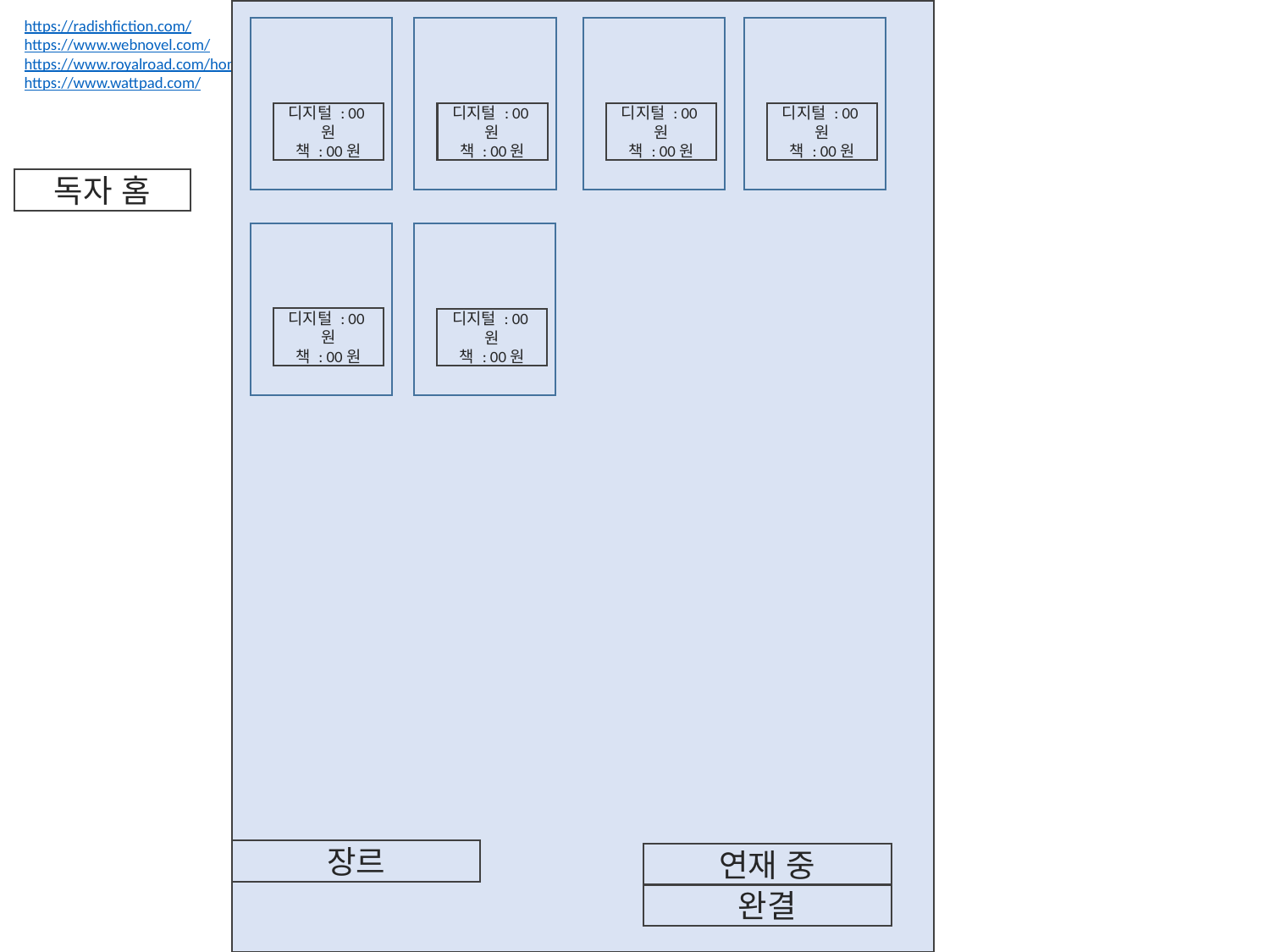

https://radishfiction.com/
https://www.webnovel.com/
https://www.royalroad.com/home
https://www.wattpad.com/

디지털 : 00원
책 : 00원

디지털 : 00원
책 : 00원

디지털 : 00원
책 : 00원

디지털 : 00원
책 : 00원

독자 홈

디지털 : 00원
책 : 00원

디지털 : 00원
책 : 00원
책갈피 열거형 선택
장르
연재 중
완결